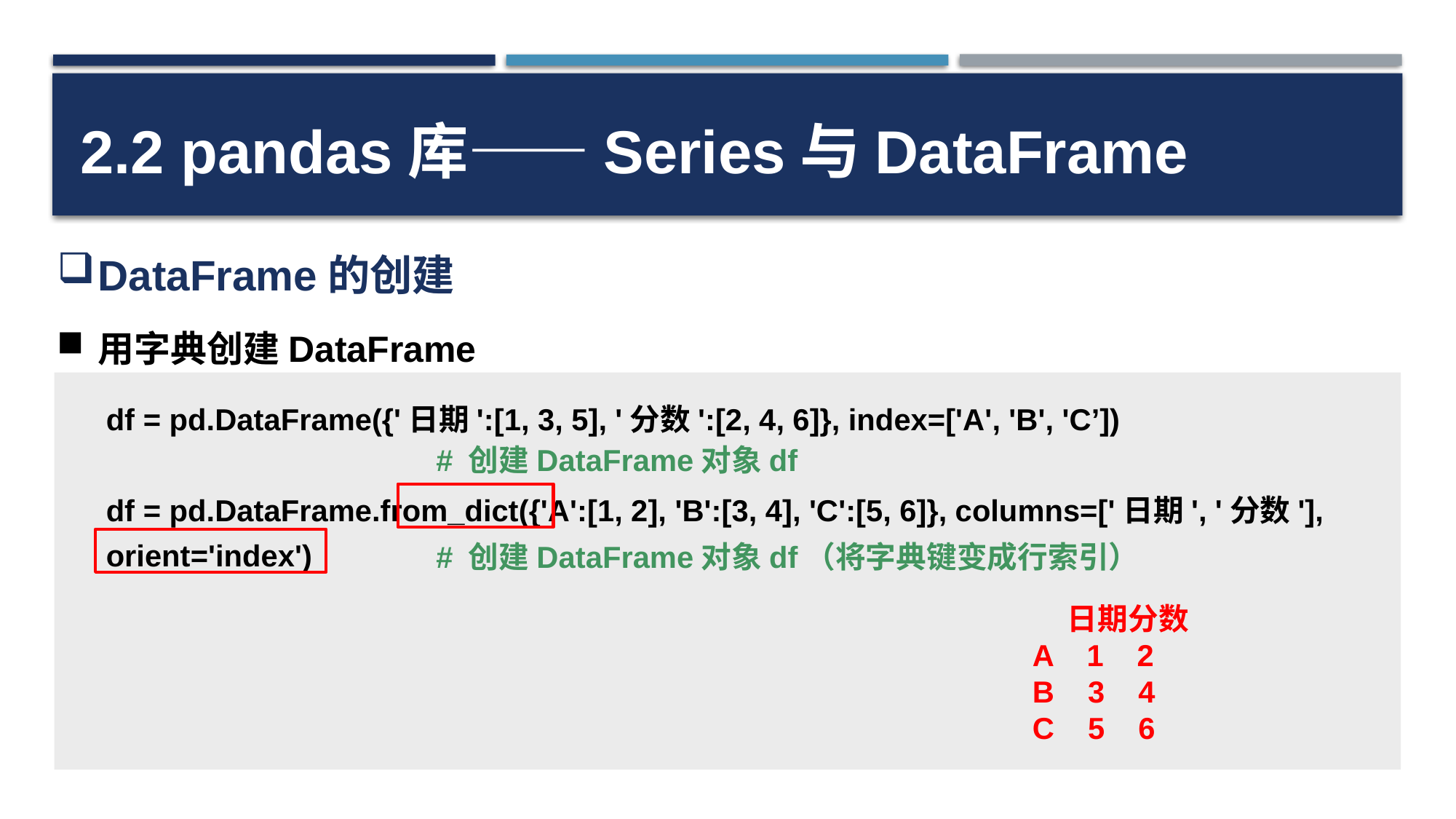

2.2 pandas库——Series与DataFrame
DataFrame的创建
用字典创建DataFrame

df = pd.DataFrame({'日期':[1, 3, 5], '分数':[2, 4, 6]}, index=['A', 'B', 'C’])

df = pd.DataFrame.from_dict({'A':[1, 2], 'B':[3, 4], 'C':[5, 6]}, columns=['日期', '分数'], orient='index')

# 创建DataFrame对象df

# 创建DataFrame对象df（将字典键变成行索引）

    日期分数
A    1    2
B    3    4
C    5    6
30